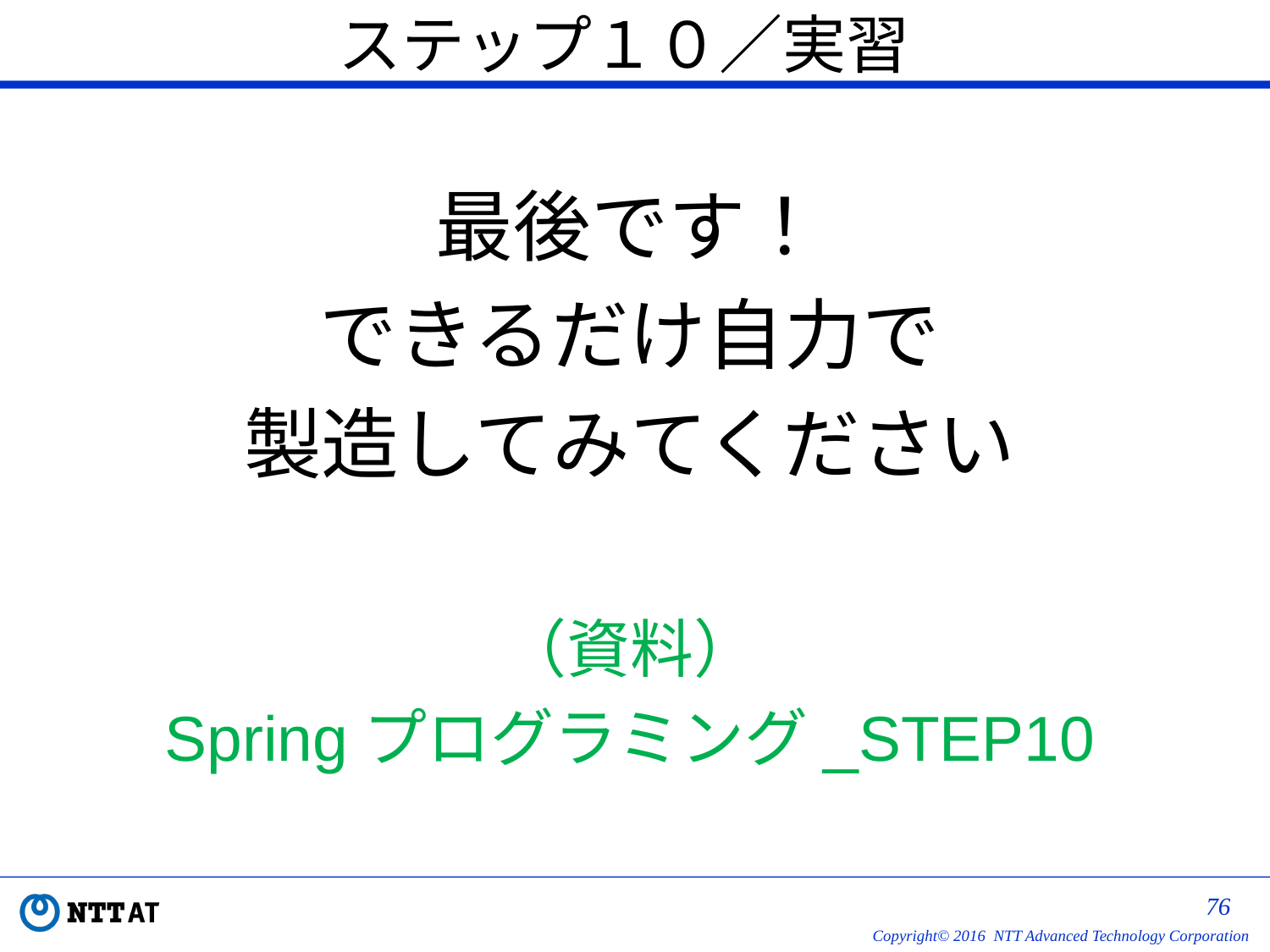

# ステップ１０／実習
最後です！
できるだけ自力で
製造してみてください

（資料）
Springプログラミング_STEP10
76